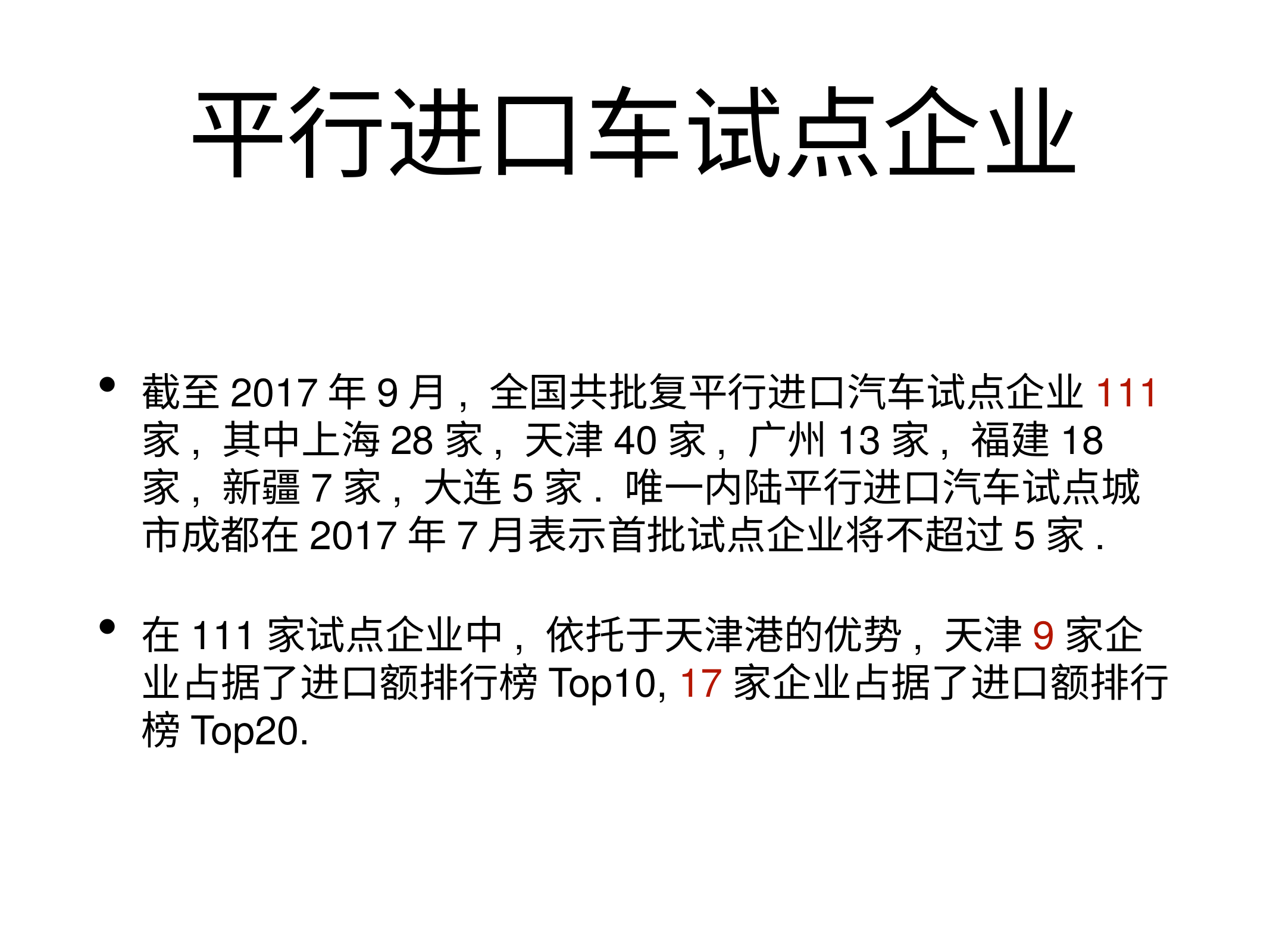

# 平行进口车试点企业
截至2017年9月, 全国共批复平行进口汽车试点企业111家, 其中上海28家, 天津40家, 广州13家, 福建18家, 新疆7家, 大连5家. 唯一内陆平行进口汽车试点城市成都在2017年7月表示首批试点企业将不超过5家.
在111家试点企业中, 依托于天津港的优势, 天津9家企业占据了进口额排行榜Top10, 17家企业占据了进口额排行榜Top20.